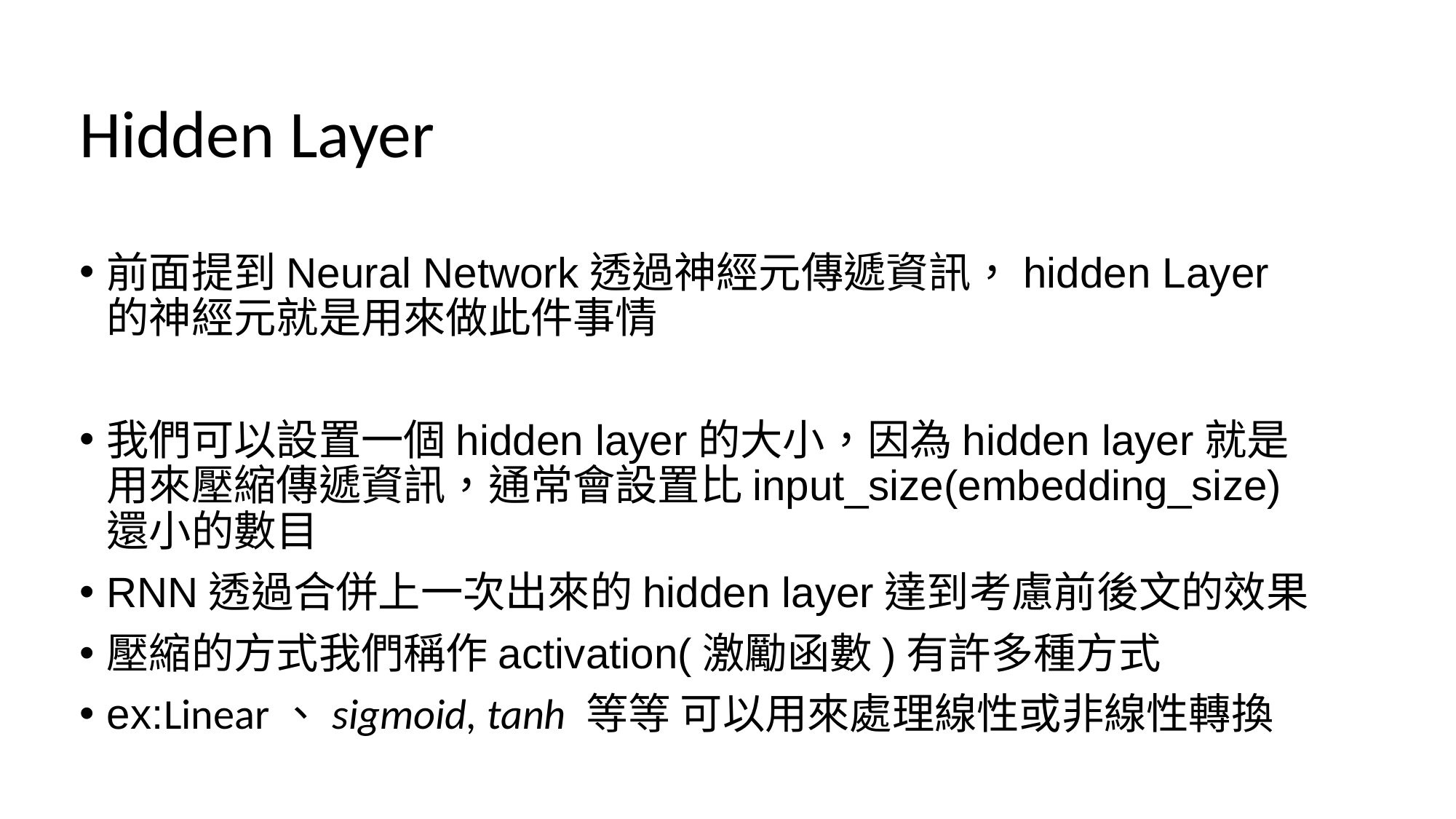

# Hidden Layer

前面提到Neural Network透過神經元傳遞資訊，hidden Layer的神經元就是用來做此件事情

我們可以設置一個hidden layer的大小，因為hidden layer就是用來壓縮傳遞資訊，通常會設置比input_size(embedding_size)還小的數目
RNN透過合併上一次出來的hidden layer達到考慮前後文的效果
壓縮的方式我們稱作activation(激勵函數)有許多種方式
ex:Linear、sigmoid, tanh 等等 可以用來處理線性或非線性轉換